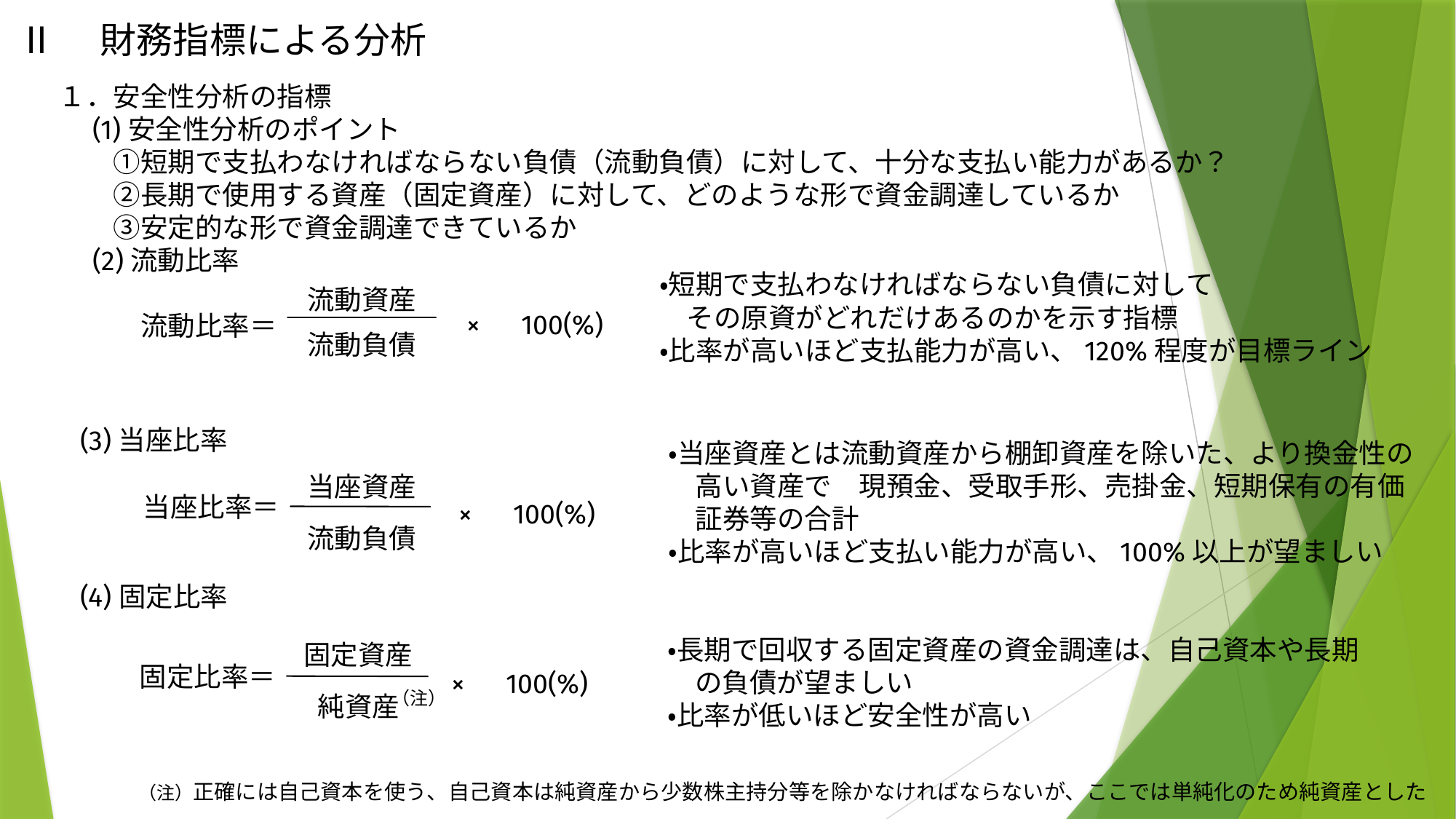

Ⅱ　財務指標による分析
１．安全性分析の指標
　(1)安全性分析のポイント
　　①短期で支払わなければならない負債（流動負債）に対して、十分な支払い能力があるか？
　　②長期で使用する資産（固定資産）に対して、どのような形で資金調達しているか
　　③安定的な形で資金調達できているか
　(2)流動比率

　　　流動比率＝

流動資産
×　100(%)

流動負債
×　100(%)

×　100(%)

・短期で支払わなければならない負債に対して
　その原資がどれだけあるのかを示す指標
・比率が高いほど支払能力が高い、120%程度が目標ライン
(3)当座比率
・当座資産とは流動資産から棚卸資産を除いた、より換金性の
　高い資産で　現預金、受取手形、売掛金、短期保有の有価
　証券等の合計
・比率が高いほど支払い能力が高い、100%以上が望ましい
当座資産
当座比率＝
流動負債
(4)固定比率
・長期で回収する固定資産の資金調達は、自己資本や長期
　の負債が望ましい
・比率が低いほど安全性が高い
固定資産
固定比率＝
（注）
純資産
（注）正確には自己資本を使う、自己資本は純資産から少数株主持分等を除かなければならないが、ここでは単純化のため純資産とした